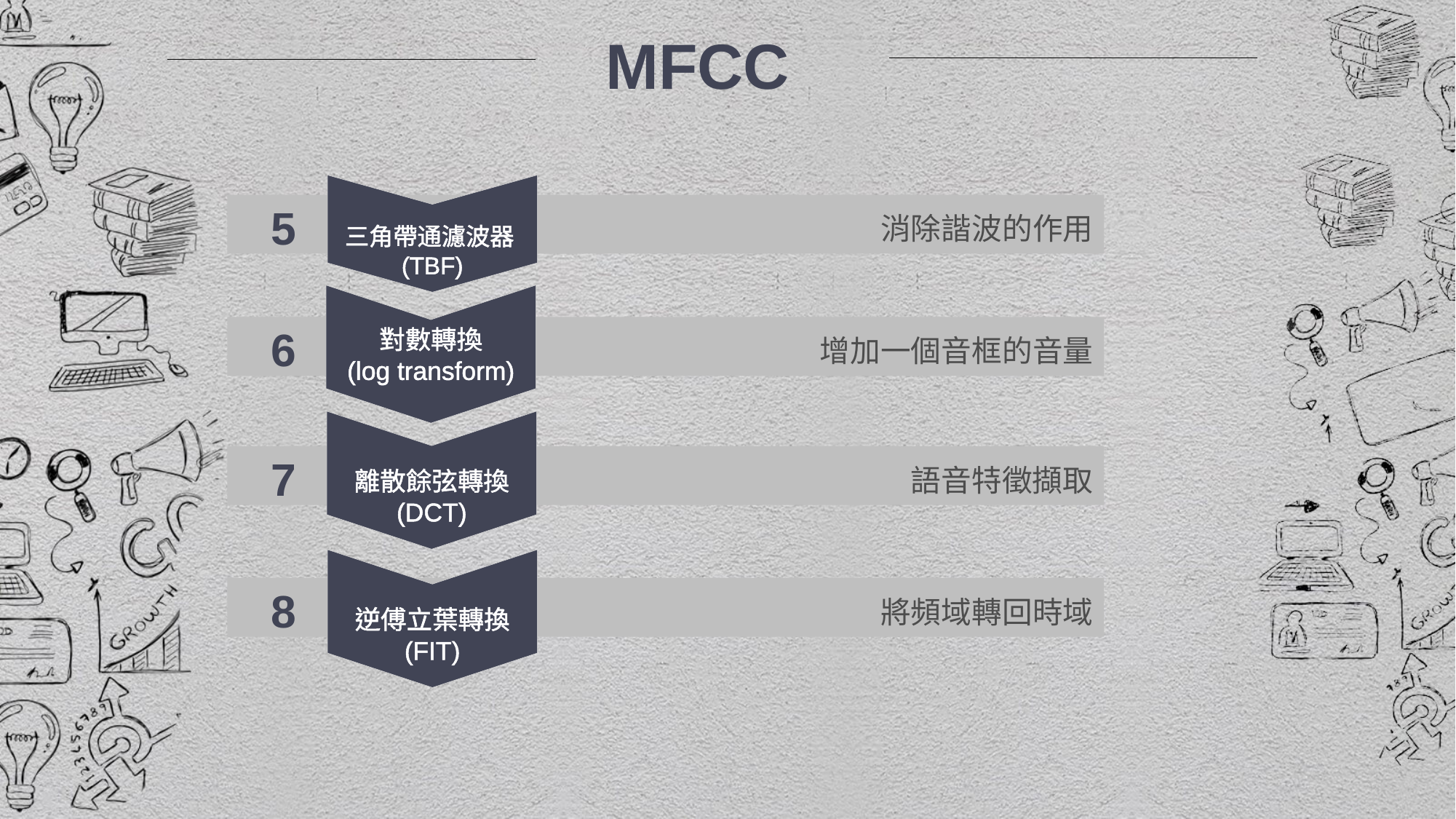

MFCC

三角帶通濾波器(TBF)
5
消除諧波的作用
對數轉換
(log transform)
6
增加一個音框的音量

離散餘弦轉換
(DCT)
7
語音特徵擷取

逆傅立葉轉換
(FIT)
8
將頻域轉回時域